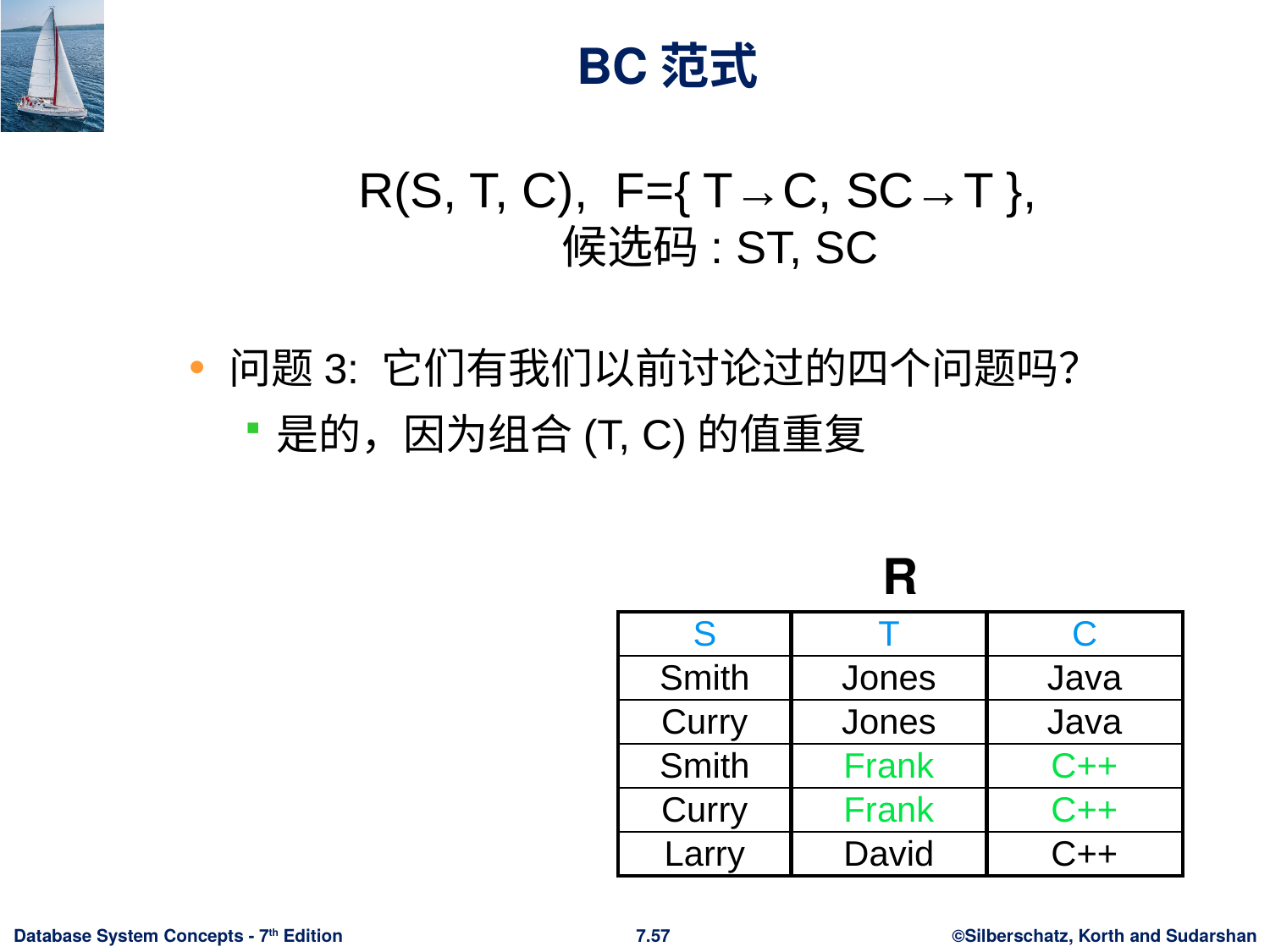

# BC范式
R(S, T, C),  F={ T→C, SC→T },
候选码: ST, SC

问题3: 它们有我们以前讨论过的四个问题吗？
是的，因为组合(T, C)的值重复
R
| S | T | C |
| --- | --- | --- |
| Smith | Jones | Java |
| Curry | Jones | Java |
| Smith | Frank | C++ |
| Curry | Frank | C++ |
| Larry | David | C++ |